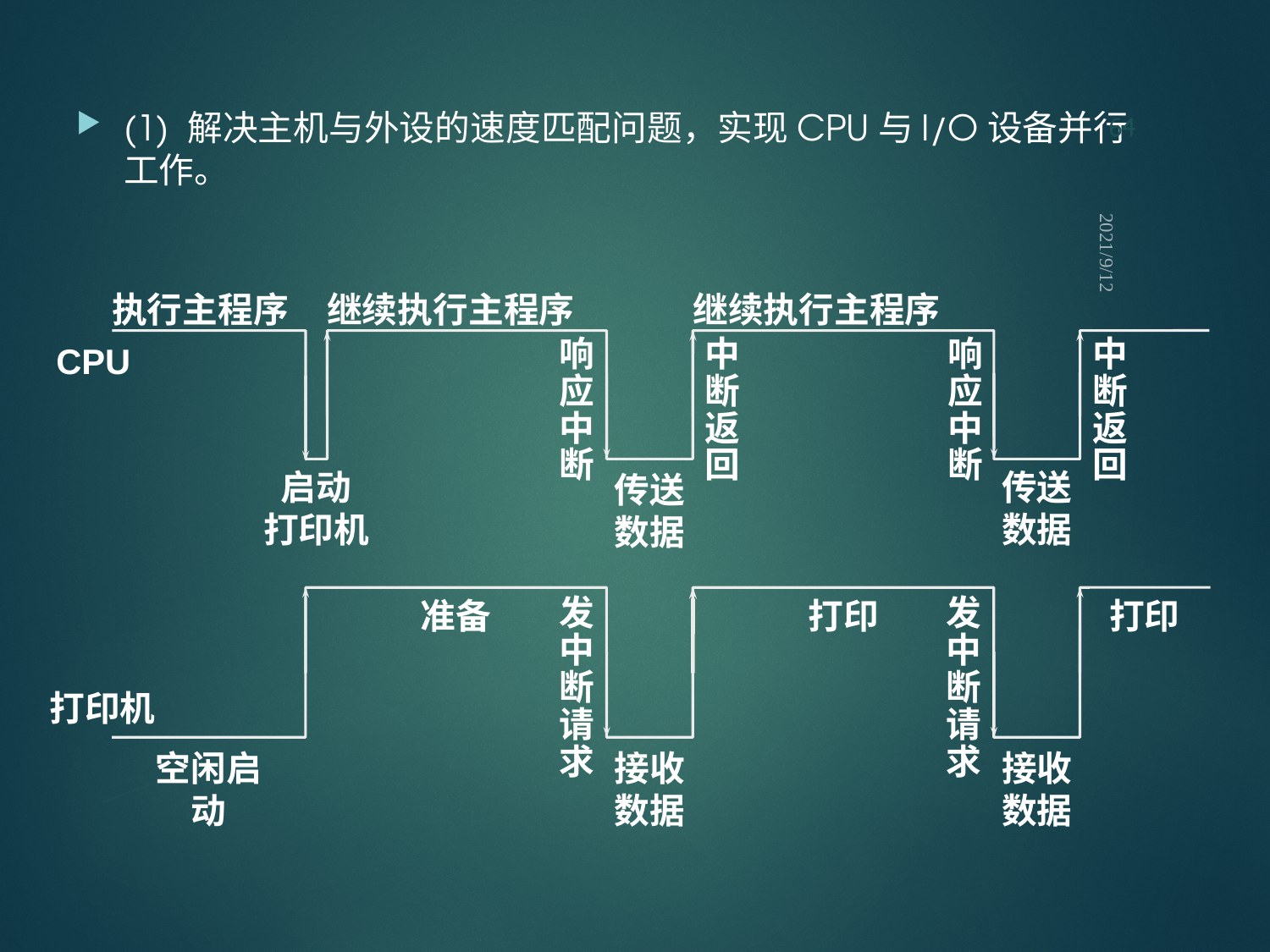

64
(1) 解决主机与外设的速度匹配问题，实现CPU与I/O设备并行工作。

2021/9/12
执行主程序
继续执行主程序
继续执行主程序

响应中断
中断返回
响应中断
中断返回
CPU

启动
打印机
传送数据
传送数据

准备
打印
打印
发中断请求
发中断请求

打印机
空闲启动
接收数据
接收数据